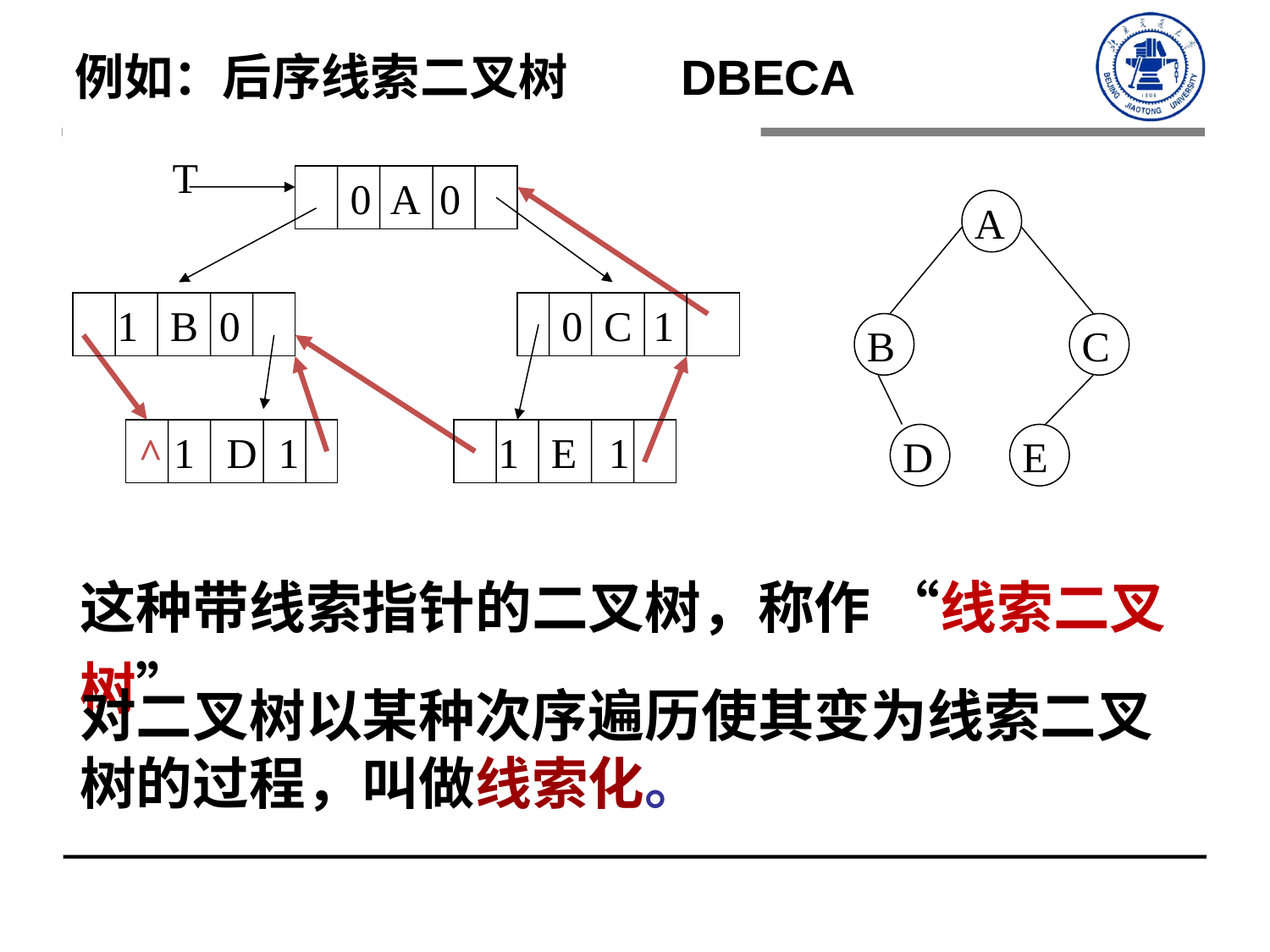

例如：后序线索二叉树         DBECA

T
    0  A  0

   1   B  0

   0  C  1

^ 1   D  1

   1   E   1

A

B
C

D

E

这种带线索指针的二叉树，称作 “线索二叉树”
对二叉树以某种次序遍历使其变为线索二叉树的过程，叫做线索化。